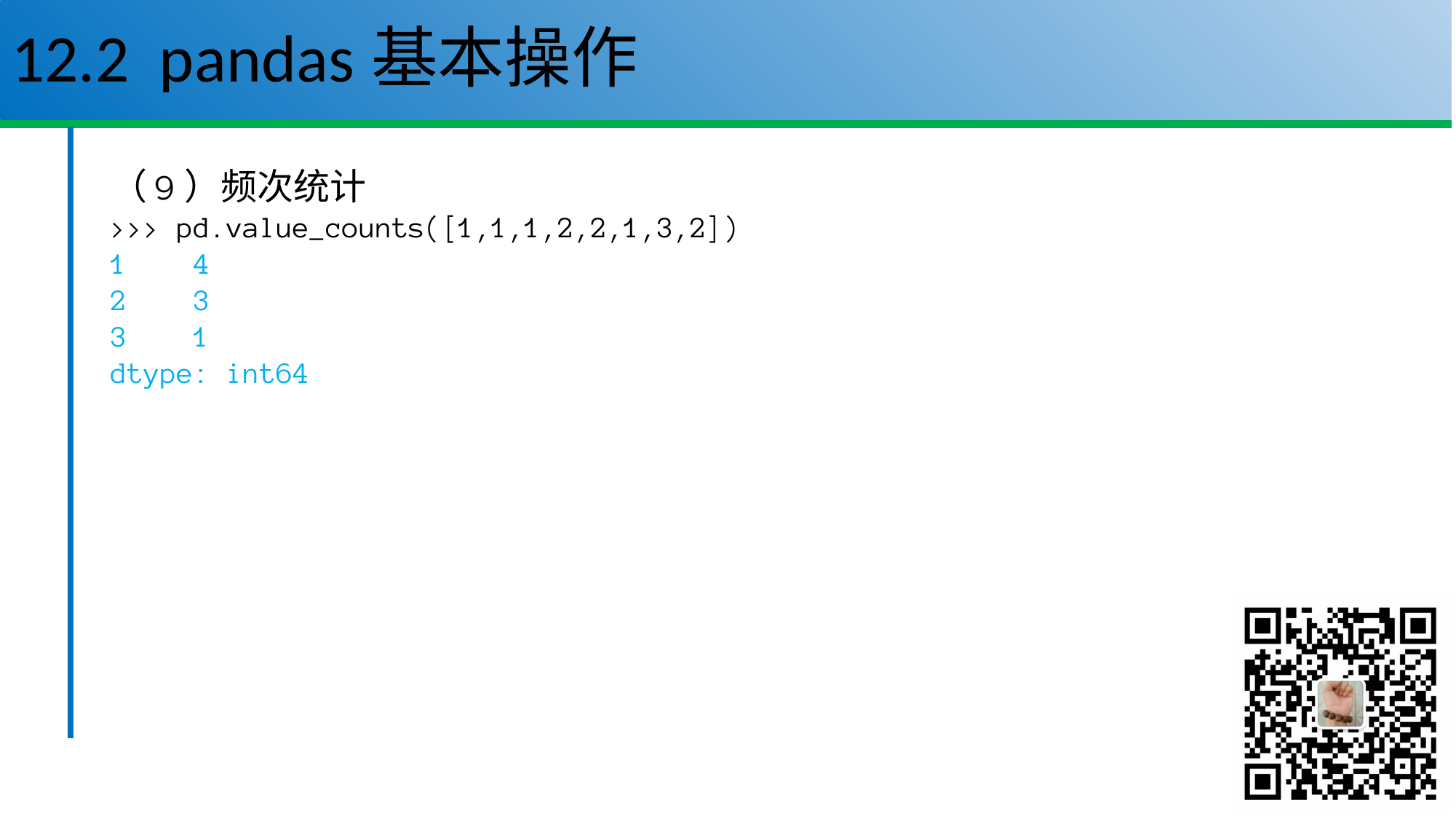

# 12.2  pandas基本操作
（9）频次统计
>>> pd.value_counts([1,1,1,2,2,1,3,2])
1    4
2    3
3    1
dtype: int64
79